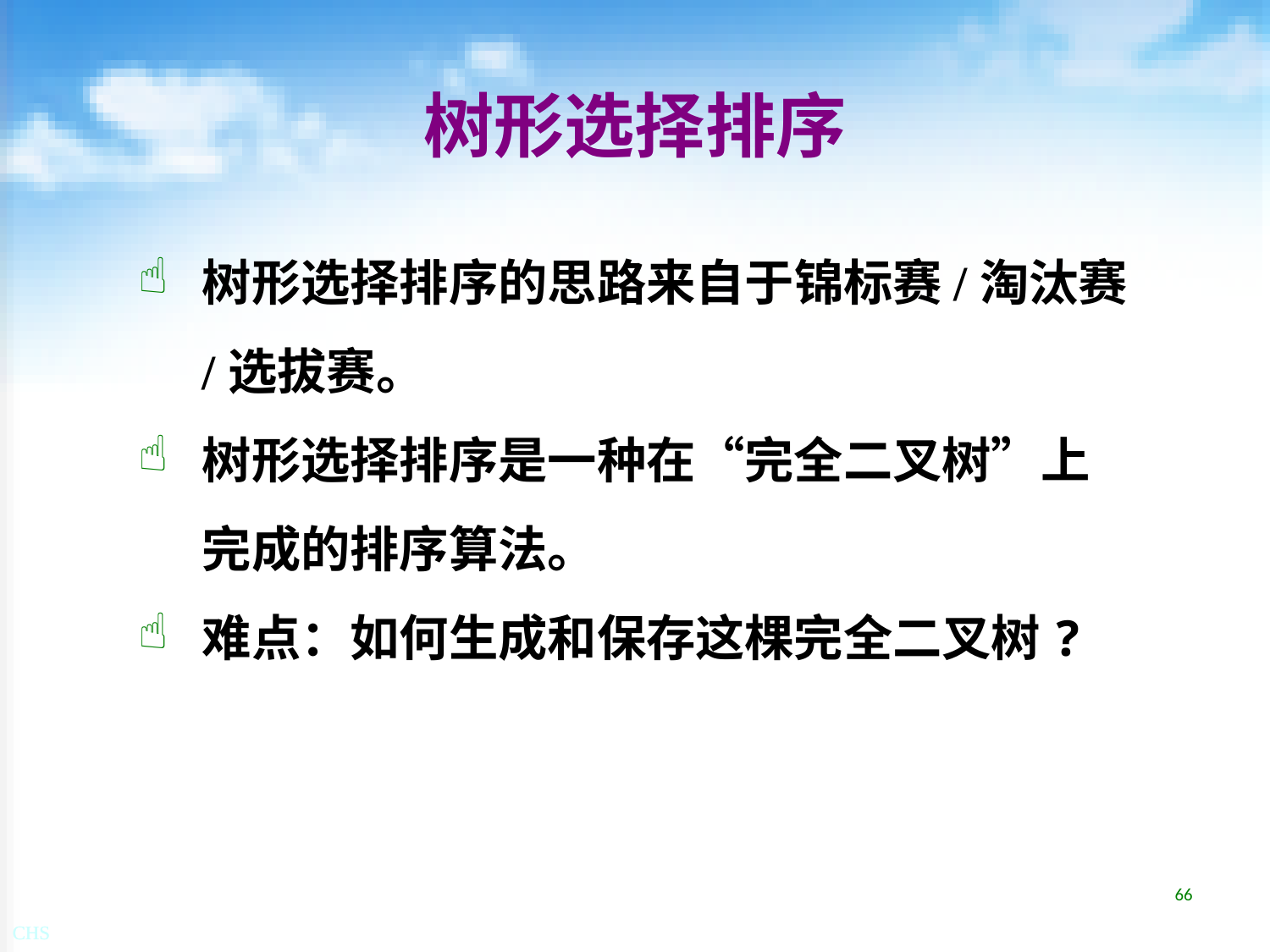

# 树形选择排序
树形选择排序的思路来自于锦标赛/淘汰赛/选拔赛。
树形选择排序是一种在“完全二叉树”上完成的排序算法。
难点：如何生成和保存这棵完全二叉树?
66